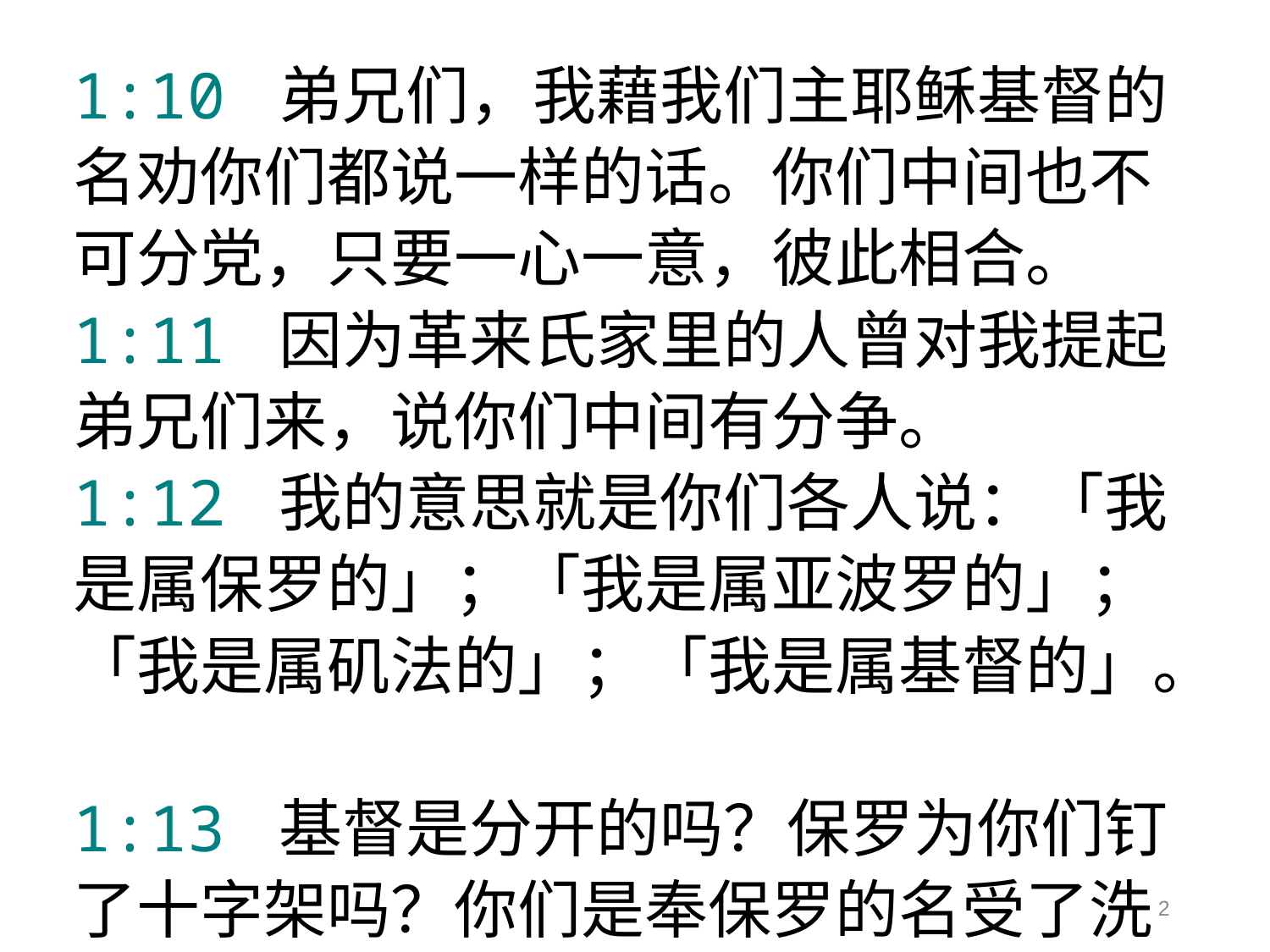

1:10 弟兄们，我藉我们主耶稣基督的名劝你们都说一样的话。你们中间也不可分党，只要一心一意，彼此相合。
1:11 因为革来氏家里的人曾对我提起弟兄们来，说你们中间有分争。
1:12 我的意思就是你们各人说：「我是属保罗的」；「我是属亚波罗的」；「我是属矶法的」；「我是属基督的」。
1:13 基督是分开的吗？保罗为你们钉了十字架吗？你们是奉保罗的名受了洗吗？
2